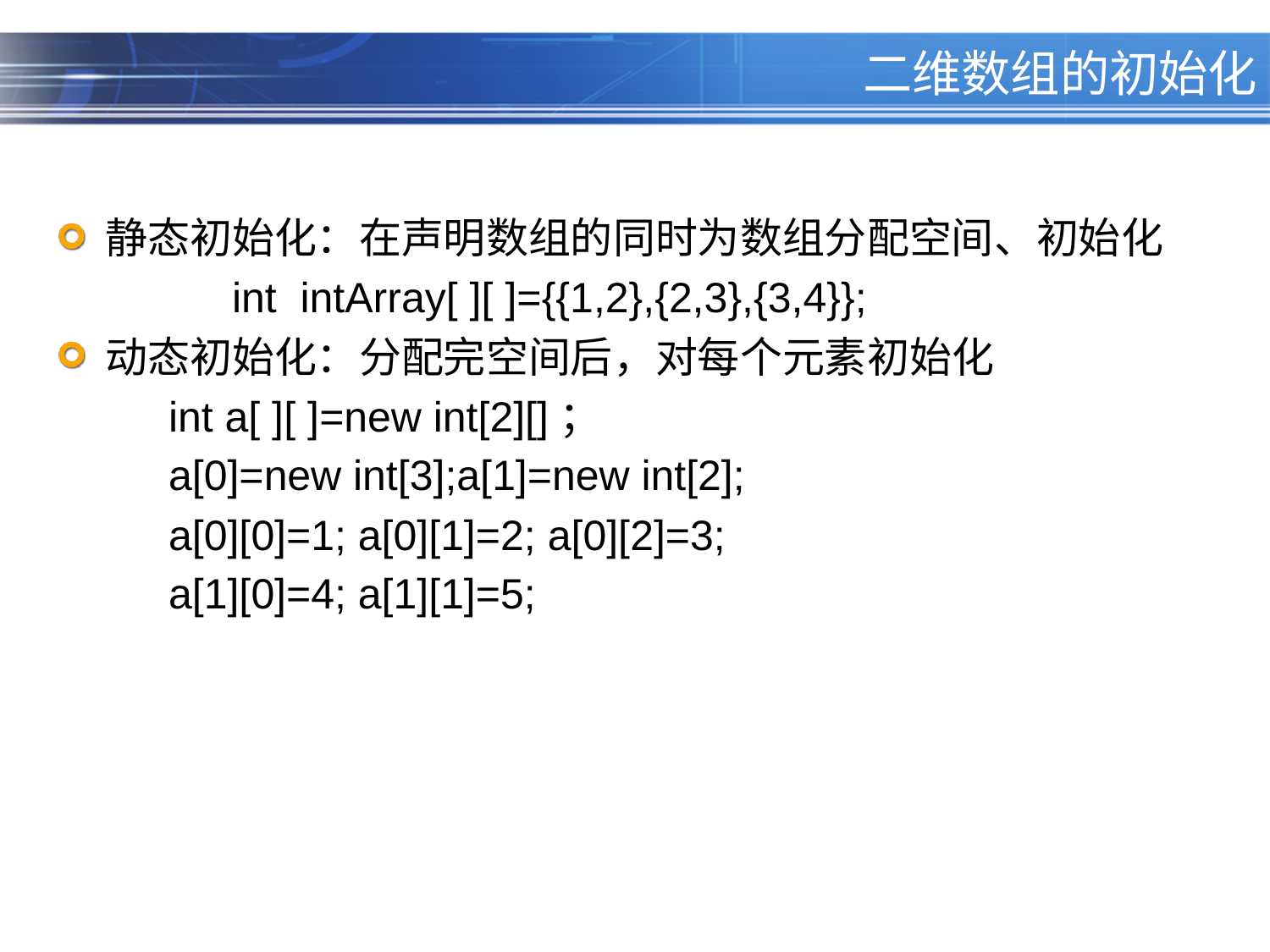

二维数组的初始化

静态初始化：在声明数组的同时为数组分配空间、初始化
   		int  intArray[ ][ ]={{1,2},{2,3},{3,4}};
动态初始化：分配完空间后，对每个元素初始化
	int a[ ][ ]=new int[2][]；
	a[0]=new int[3];a[1]=new int[2];
	a[0][0]=1; a[0][1]=2; a[0][2]=3;
	a[1][0]=4; a[1][1]=5;